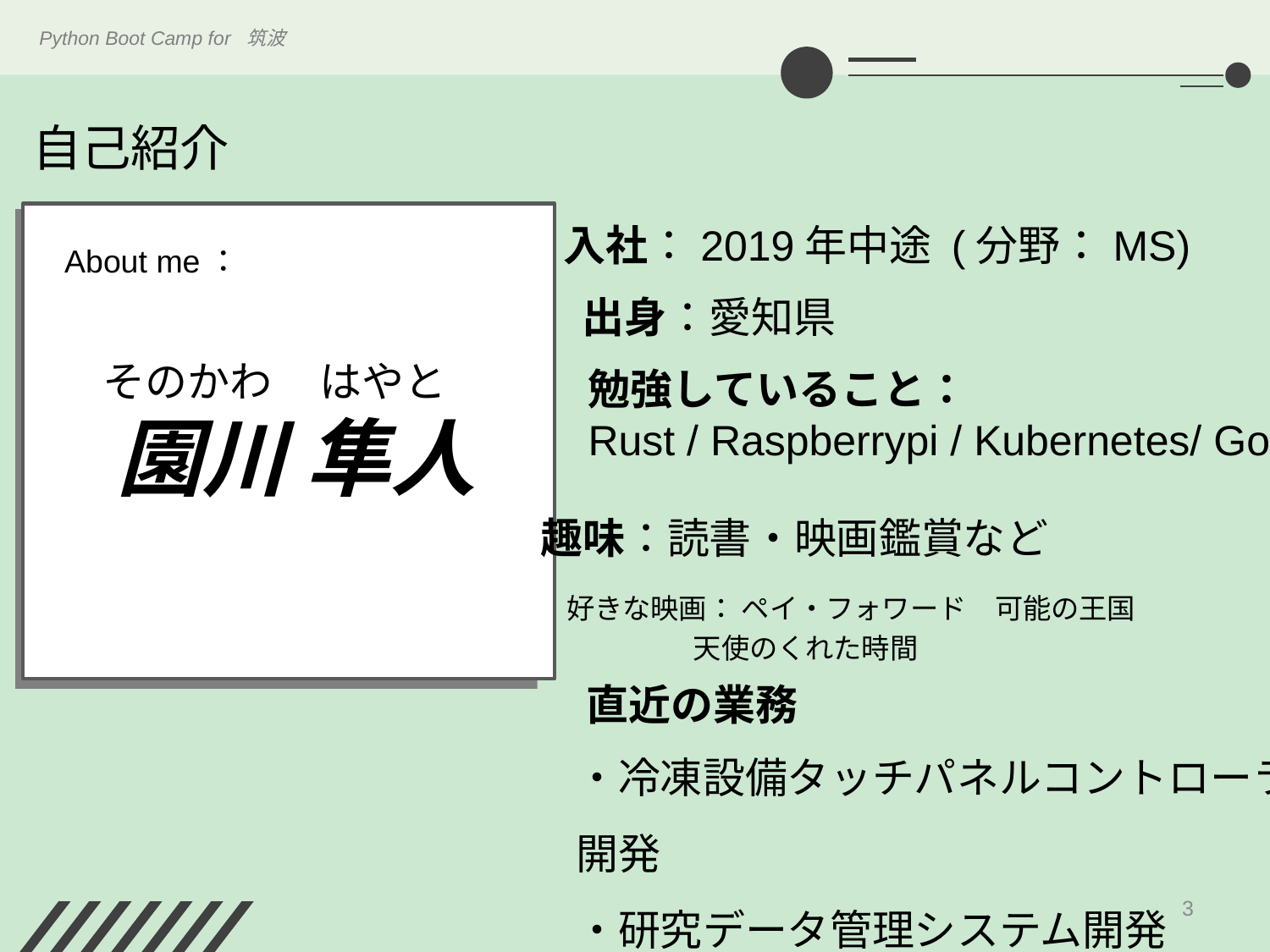

自己紹介

入社：2019年中途 (分野：MS)
About me：
出身：愛知県
そのかわ     はやと
園川 隼人
勉強していること：
Rust / Raspberrypi / Kubernetes/ Go
趣味：読書・映画鑑賞など
 好きな映画： ペイ・フォワード　可能の王国
                       天使のくれた時間
直近の業務
・冷凍設備タッチパネルコントローラ開発
・研究データ管理システム開発
3